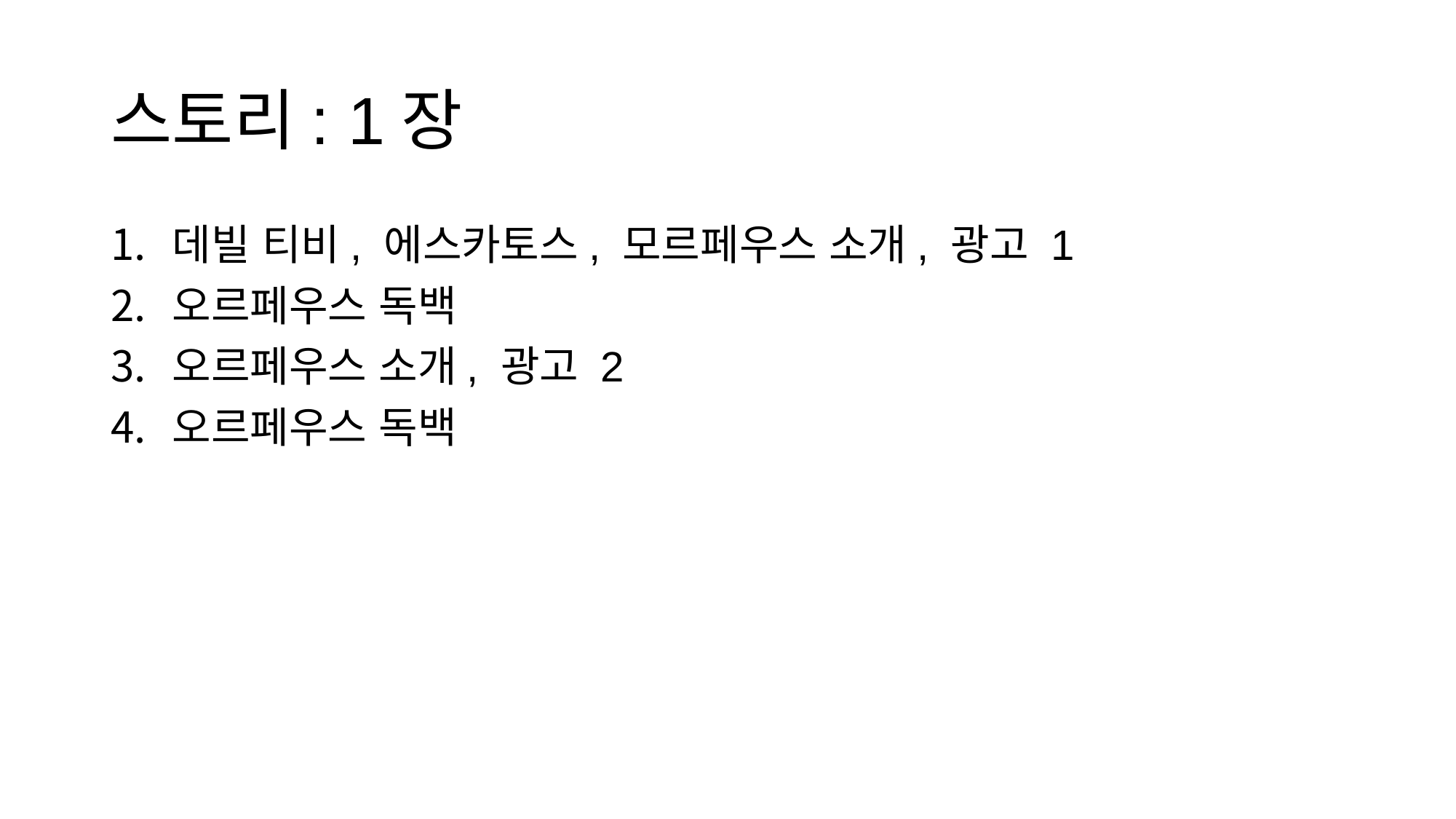

# 스토리: 1장
데빌 티비, 에스카토스, 모르페우스 소개, 광고 1
오르페우스 독백
오르페우스 소개, 광고 2
오르페우스 독백